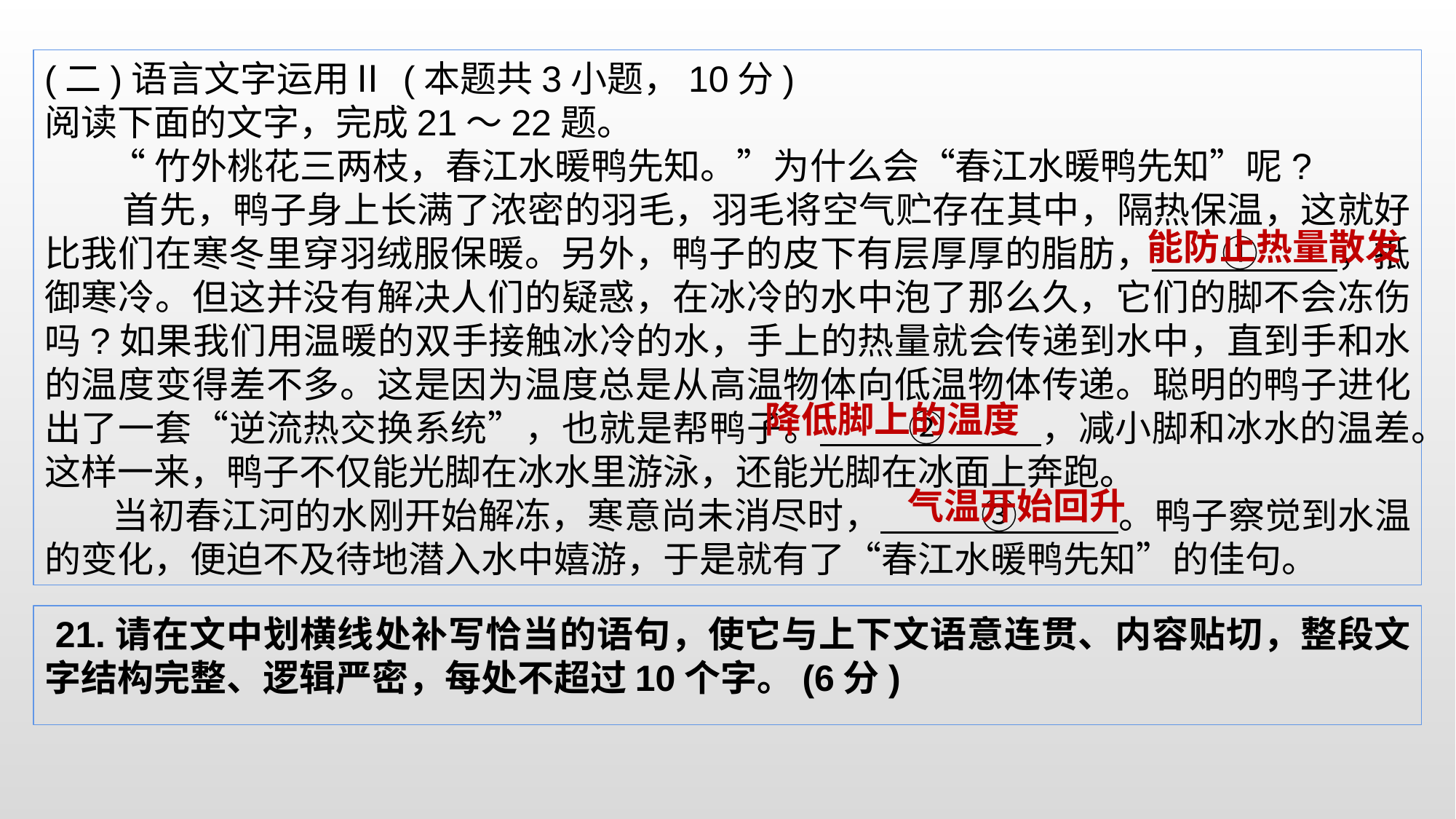

(二)语言文字运用Ⅱ (本题共3小题，10分)
阅读下面的文字，完成21～22题。
        “竹外桃花三两枝，春江水暖鸭先知。”为什么会“春江水暖鸭先知”呢?
        首先，鸭子身上长满了浓密的羽毛，羽毛将空气贮存在其中，隔热保温，这就好比我们在寒冬里穿羽绒服保暖。另外，鸭子的皮下有层厚厚的脂肪，        ①         ，抵御寒冷。但这并没有解决人们的疑惑，在冰冷的水中泡了那么久，它们的脚不会冻伤吗?如果我们用温暖的双手接触冰冷的水，手上的热量就会传递到水中，直到手和水的温度变得差不多。这是因为温度总是从高温物体向低温物体传递。聪明的鸭子进化出了一套“逆流热交换系统”，也就是帮鸭子。          ②           ，减小脚和冰水的温差。这样一来，鸭子不仅能光脚在冰水里游泳，还能光脚在冰面上奔跑。
       当初春江河的水刚开始解冻，寒意尚未消尽时，            ③            。鸭子察觉到水温的变化，便迫不及待地潜入水中嬉游，于是就有了“春江水暖鸭先知”的佳句。
能防止热量散发
降低脚上的温度
气温开始回升
 21.请在文中划横线处补写恰当的语句，使它与上下文语意连贯、内容贴切，整段文字结构完整、逻辑严密，每处不超过10个字。(6分)